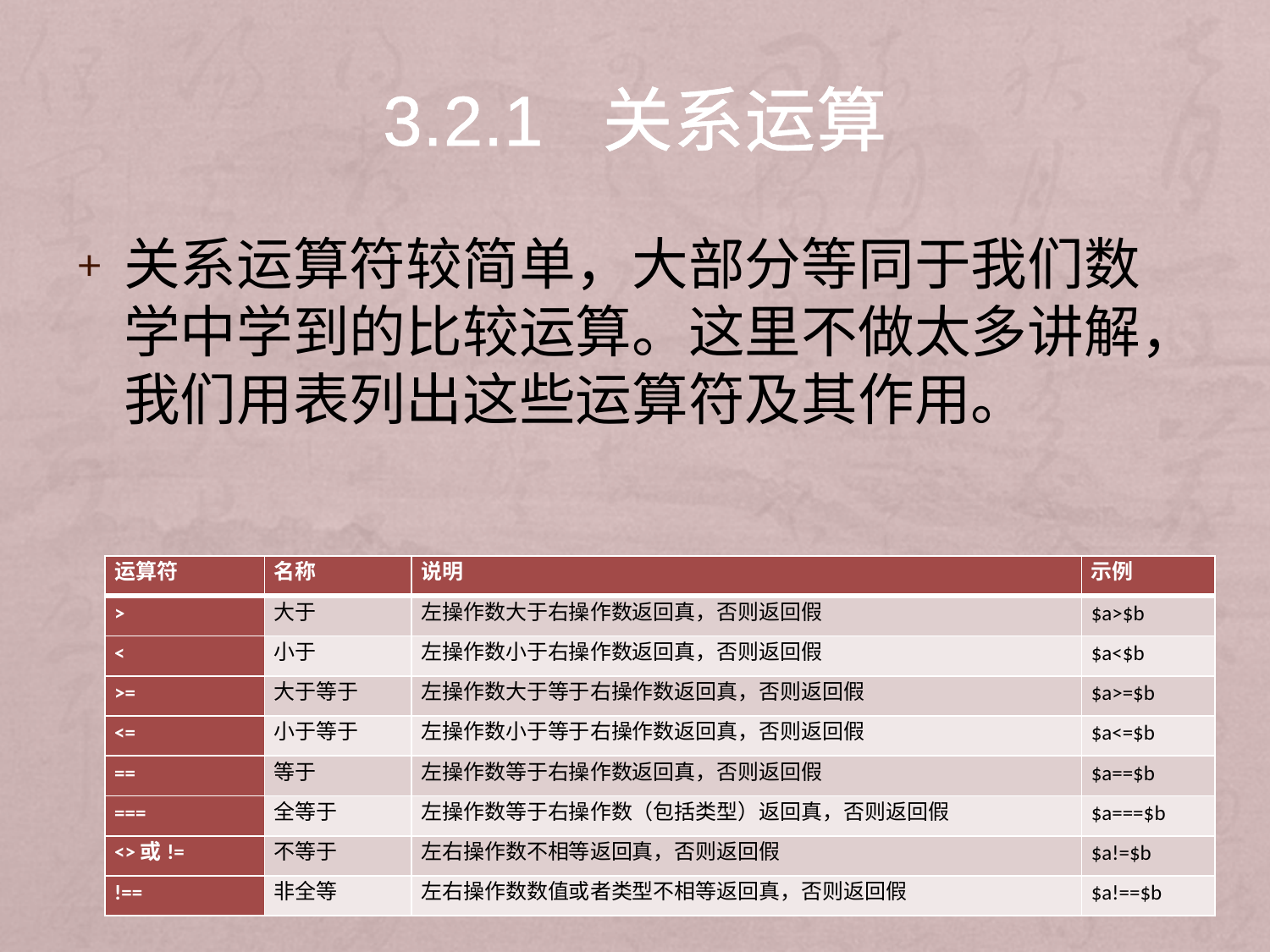

# 3.2.1  关系运算
关系运算符较简单，大部分等同于我们数学中学到的比较运算。这里不做太多讲解，我们用表列出这些运算符及其作用。
| 运算符 | 名称 | 说明 | 示例 |
| --- | --- | --- | --- |
| > | 大于 | 左操作数大于右操作数返回真，否则返回假 | $a>$b |
| < | 小于 | 左操作数小于右操作数返回真，否则返回假 | $a<$b |
| >= | 大于等于 | 左操作数大于等于右操作数返回真，否则返回假 | $a>=$b |
| <= | 小于等于 | 左操作数小于等于右操作数返回真，否则返回假 | $a<=$b |
| == | 等于 | 左操作数等于右操作数返回真，否则返回假 | $a==$b |
| === | 全等于 | 左操作数等于右操作数（包括类型）返回真，否则返回假 | $a===$b |
| <>或!= | 不等于 | 左右操作数不相等返回真，否则返回假 | $a!=$b |
| !== | 非全等 | 左右操作数数值或者类型不相等返回真，否则返回假 | $a!==$b |